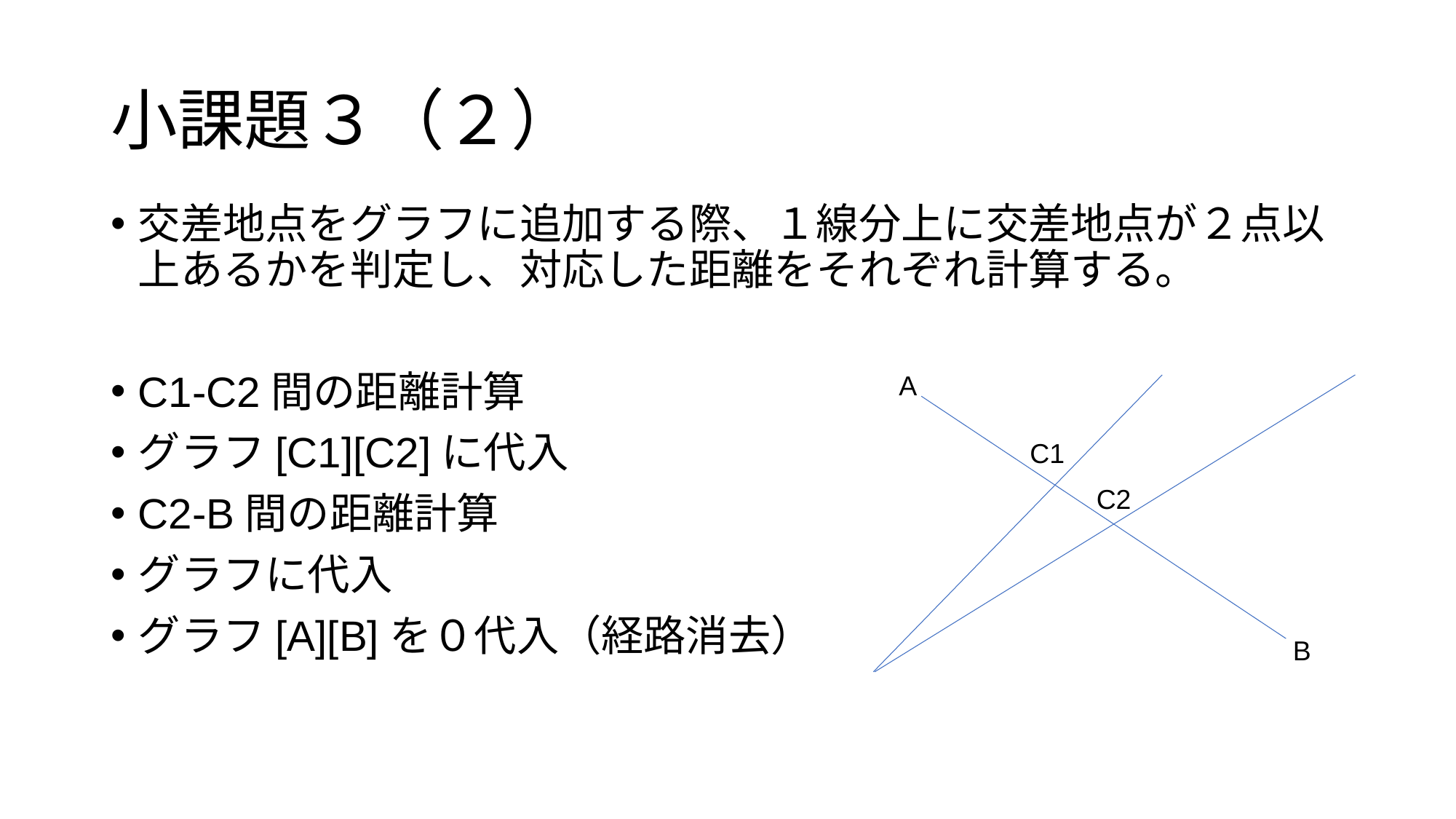

# 小課題３（２）
交差地点をグラフに追加する際、１線分上に交差地点が２点以上あるかを判定し、対応した距離をそれぞれ計算する。

C1-C2間の距離計算
グラフ[C1][C2]に代入
C2-B間の距離計算
グラフに代入
グラフ[A][B]を０代入（経路消去）
A
C1
C2
B